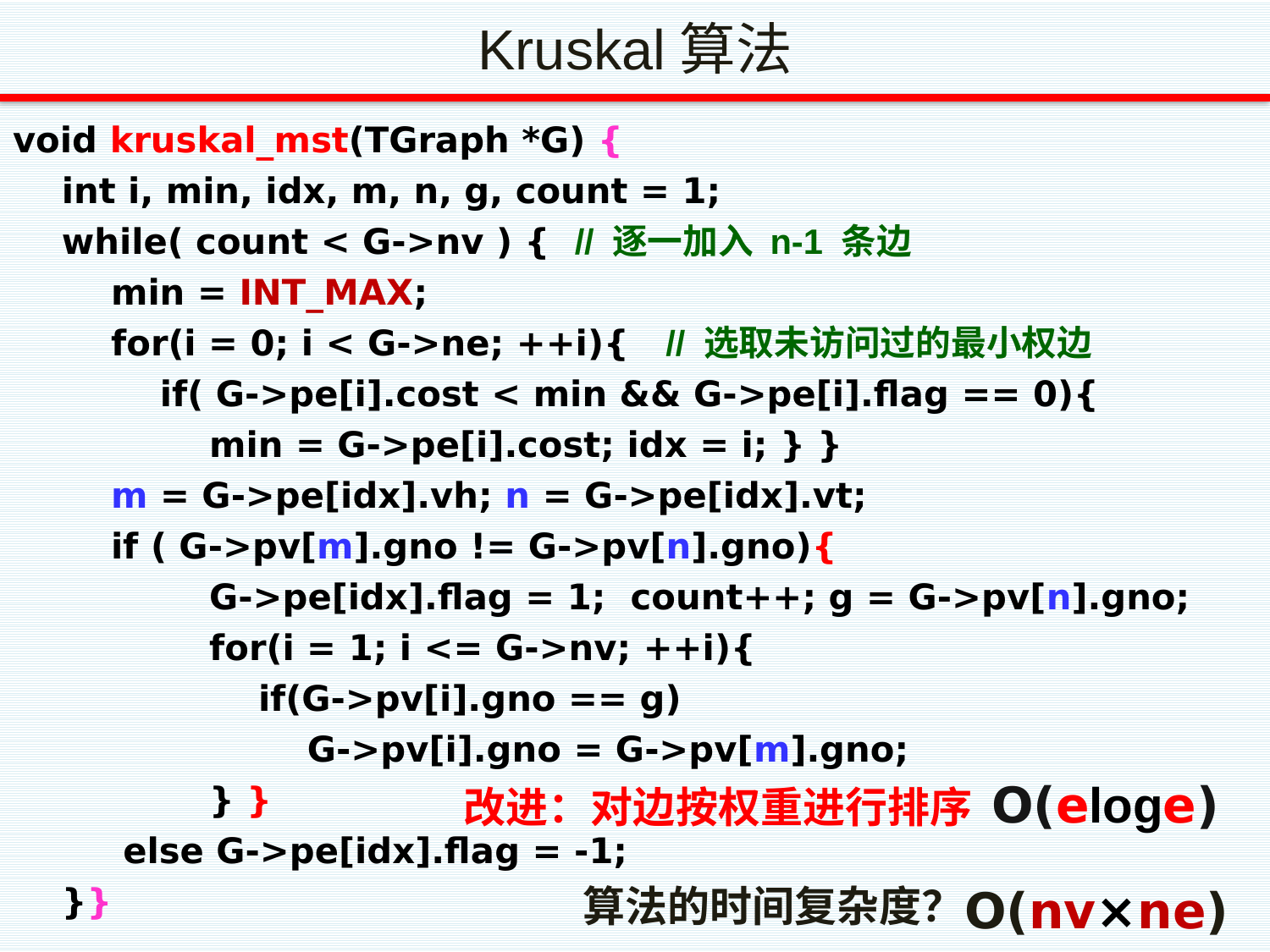

# Kruskal算法
void kruskal_mst(TGraph *G) {
    int i, min, idx, m, n, g, count = 1;
    while( count < G->nv ) {  // 逐一加入 n-1 条边
        min = INT_MAX;
        for(i = 0; i < G->ne; ++i){   // 选取未访问过的最小权边
            if( G->pe[i].cost < min && G->pe[i].flag == 0){
                min = G->pe[i].cost; idx = i; } }
        m = G->pe[idx].vh; n = G->pe[idx].vt;
        if ( G->pv[m].gno != G->pv[n].gno){
                G->pe[idx].flag = 1;  count++; g = G->pv[n].gno;
                for(i = 1; i <= G->nv; ++i){
                    if(G->pv[i].gno == g)
                        G->pv[i].gno = G->pv[m].gno;
                } }
         else G->pe[idx].flag = -1;
    }}
改进：对边按权重进行排序 O(eloge)
O(nv×ne)
算法的时间复杂度？